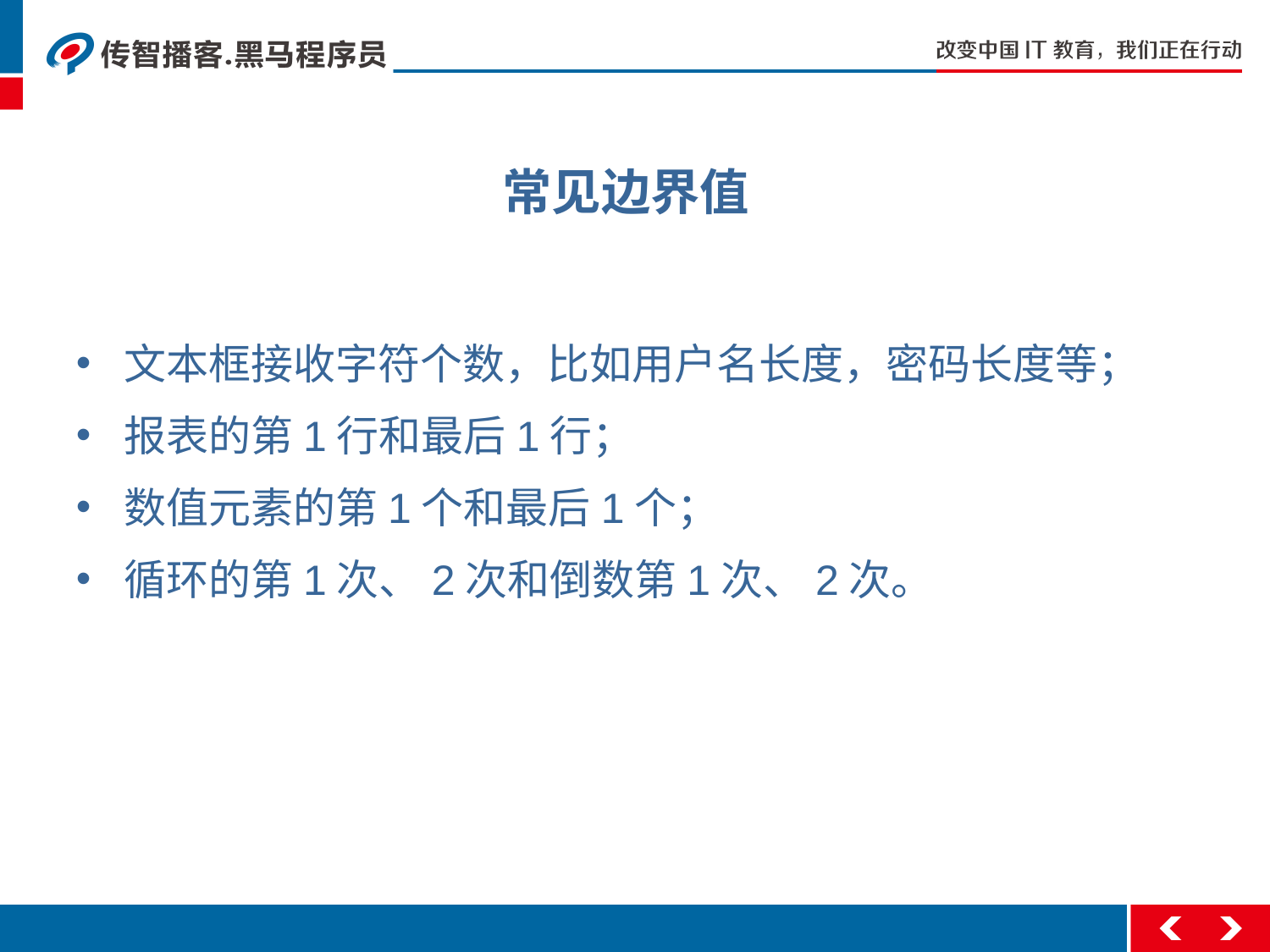

常见边界值

文本框接收字符个数，比如用户名长度，密码长度等；
报表的第1行和最后1行；
数值元素的第1个和最后1个；
循环的第1次、2次和倒数第1次、2次。